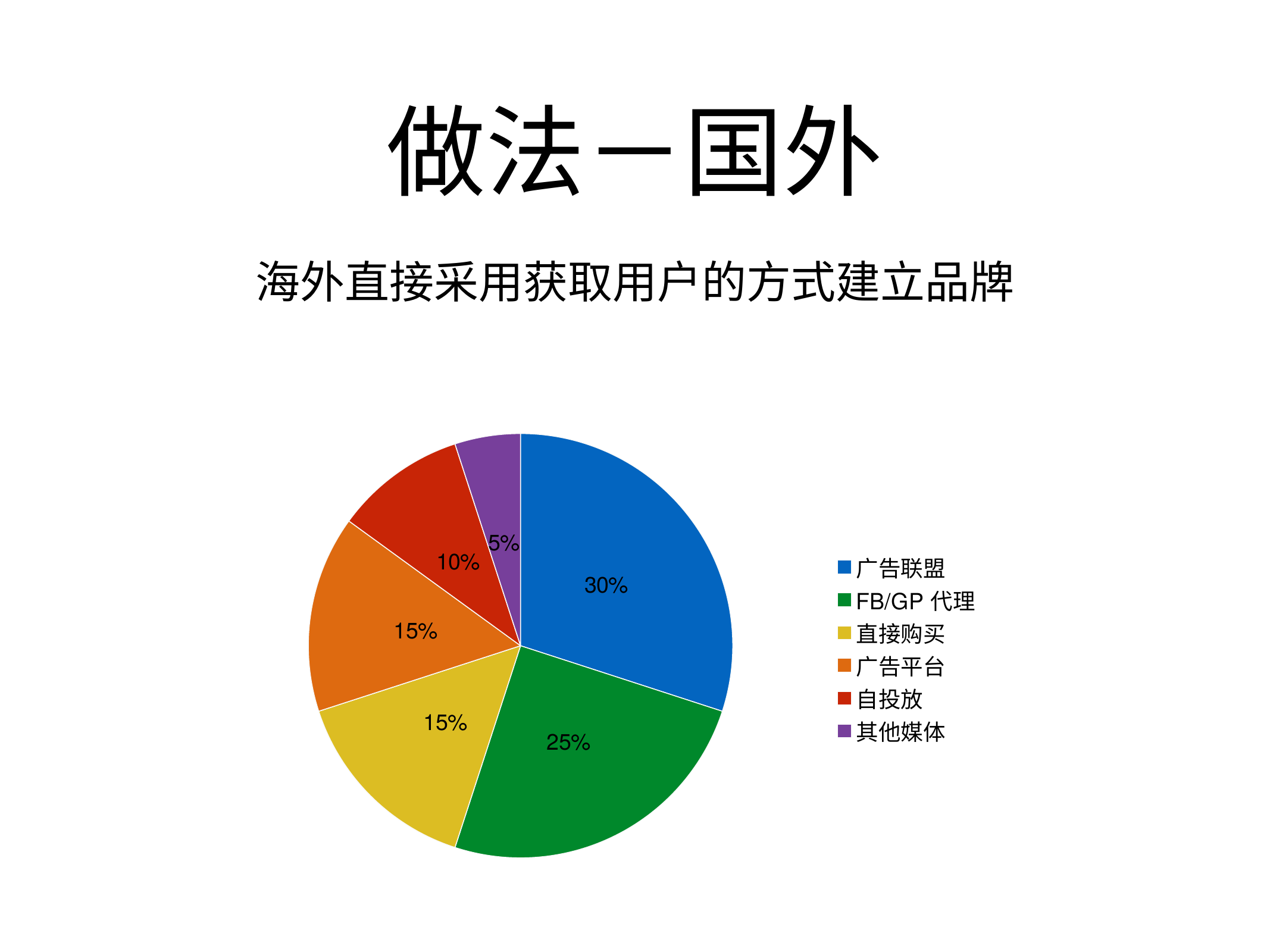

# 做法－国外
海外直接采用获取用户的方式建立品牌

### Chart

| Category | 区域 1 |
|---|---|
| 广告联盟 | 30.0 |
| FB/GP代理 | 25.0 |
| 直接购买 | 15.0 |
| 广告平台 | 15.0 |
| 自投放 | 10.0 |
| 其他媒体 | 5.0 |